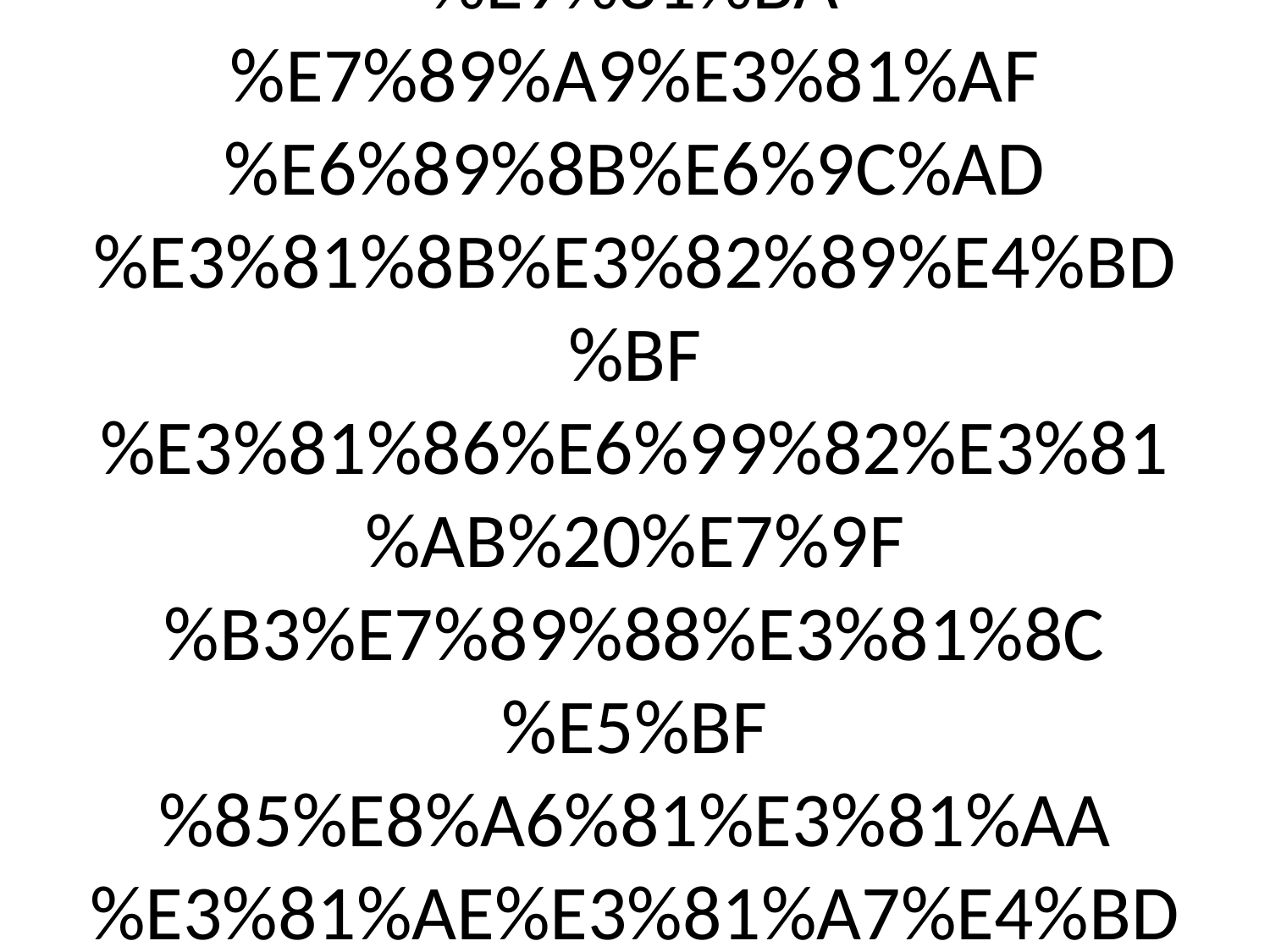

# - **遺物カードの衝動買い:** 前述のように、**コンパスの余りで安易に遺物を買う**のは避けるべきです ([〖アルナック攻略〗目指せ脱初心者！鳥面で80点を安定して取る方法！ - カズンズンブログ](https://kazunzun.com/wp/arunakku-kihonsenryaku#:~:text=%E3%83%A9%E3%82%A6%E3%83%B3%E3%83%89%E7%B5%82%E4%BA%86%E6%99%82%E3%81%AB%E3%82%B3%E3%83%B3%E3%83%91%E3%82%B9%E3%81%8C%E4%BD%99%E3%82%8B%E3%81%A8%E3%80%81%20%E3%81%A4%E3%81%84%E3%81%A4%E3%81%84%E9%81%BA%E7%89%A9%E3%82%92%E8%B2%B7%E3%81%A3%E3%81%A1%E3%82%83%E3%81%86%E3%81%93%E3%81%A8%20%E3%81%82%E3%82%8A%E3%81%BE%E3%81%9B%E3%82%93%E3%81%8B%EF%BC%9F))。これも初心者がやりがちなミスで、「コンパスが3つあるし遺物買っとこう」と弱い遺物を買ってしまうケースです。結局その遺物効果を活かせず、手札に来ても石版コストが払えず塩漬け…という展開になりがちです ([〖アルナック攻略〗目指せ脱初心者！鳥面で80点を安定して取る方法！ - カズンズンブログ](https://kazunzun.com/wp/arunakku-kihonsenryaku#:~:text=%E9%81%BA%E7%89%A9%E3%81%AF%E6%89%8B%E6%9C%AD%E3%81%8B%E3%82%89%E4%BD%BF%E3%81%86%E6%99%82%E3%81%AB%20%E7%9F%B3%E7%89%88%E3%81%8C%E5%BF%85%E8%A6%81%E3%81%AA%E3%81%AE%E3%81%A7%E4%BD%BF%E3%81%84%E3%81%A5%E3%82%89%E3%81%84%E3%82%93%E3%81%A7%E3%81%99%E2%80%A6))。**弱い遺物を買うくらいなら探索した方がマシ**、もしくは**次のラウンドに持ち越して強力な遺物を待つ**方が良いです ([〖アルナック攻略〗目指せ脱初心者！鳥面で80点を安定して取る方法！ - カズンズンブログ](https://kazunzun.com/wp/arunakku-kihonsenryaku#:~:text=%E3%81%9D%E3%82%8C%E3%81%AF%E3%82%B3%E3%83%B3%E3%83%91%E3%82%B9%E3%81%8C%E3%82%82%E3%81%A3%E3%81%9F%E3%81%84%E3%81%AA%E3%81%84%E3%81%AE%E3%81%A7%20%E3%82%84%E3%82%81%E3%81%9F%E6%96%B9%E3%81%8C%E3%81%84%E3%81%84%E3%81%A7%E3%81%99%EF%BC%81))。遺物購入は「今この効果がどうしても欲しい！」という時だけに限定し、それ以外は**基本スルー**で問題ありません。